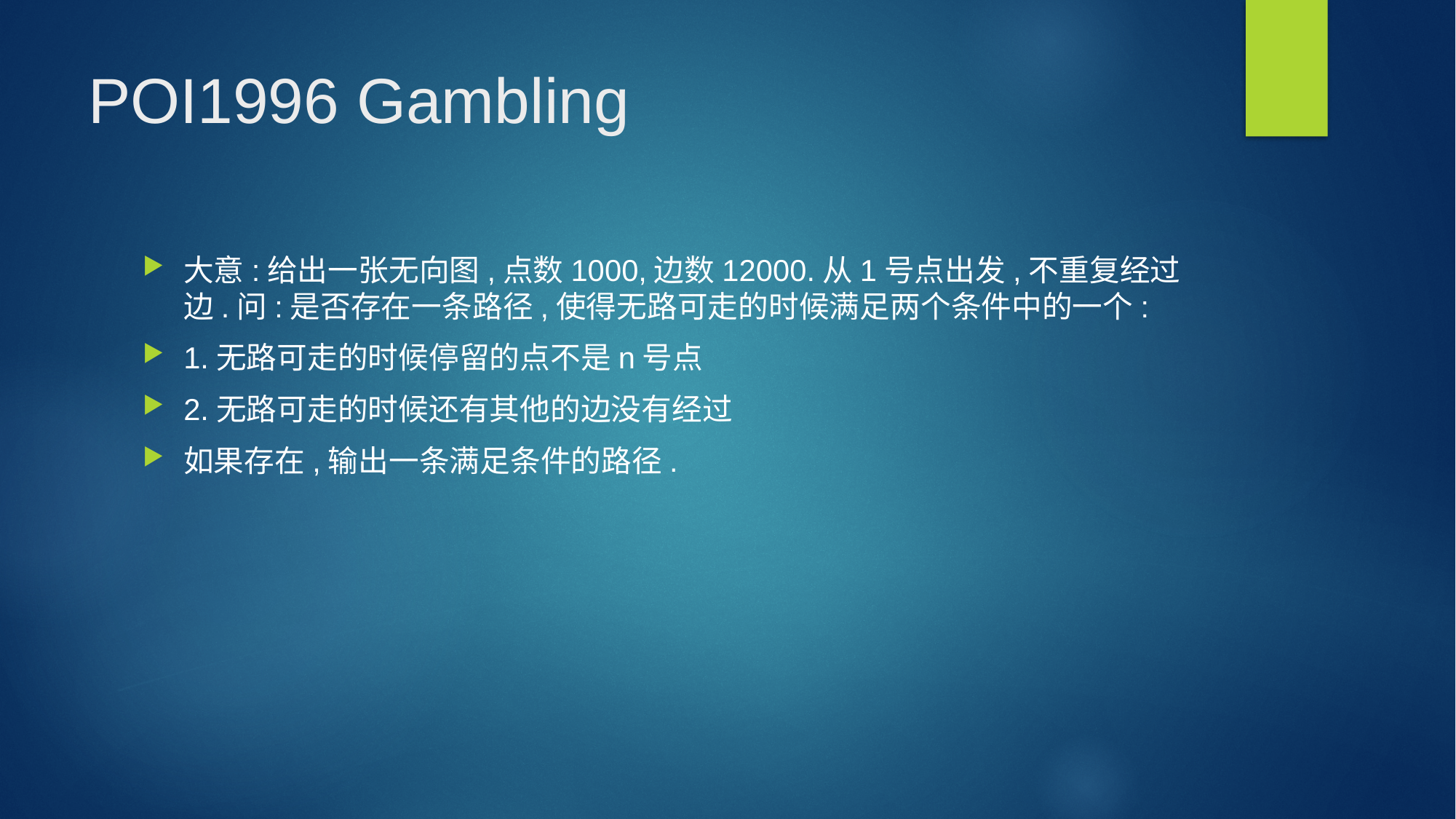

# POI1996 Gambling
大意:给出一张无向图,点数1000,边数12000.从1号点出发,不重复经过边.问:是否存在一条路径,使得无路可走的时候满足两个条件中的一个:
1.无路可走的时候停留的点不是n号点
2.无路可走的时候还有其他的边没有经过
如果存在,输出一条满足条件的路径.